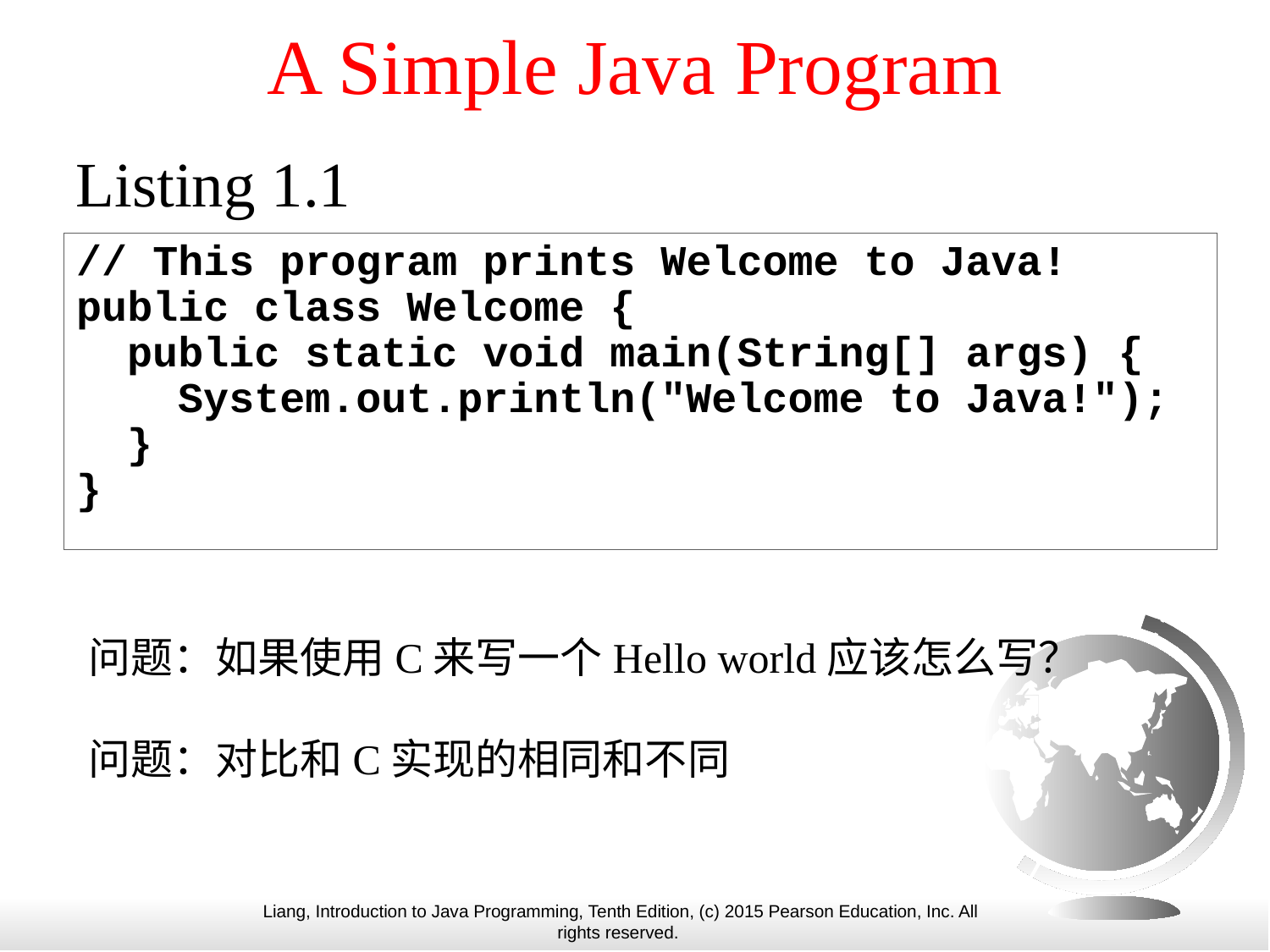

# A Simple Java Program
Listing 1.1
// This program prints Welcome to Java!
public class Welcome {
  public static void main(String[] args) {
    System.out.println("Welcome to Java!");
  }
}
问题：如果使用C来写一个Hello world应该怎么写？

问题：对比和C实现的相同和不同
32